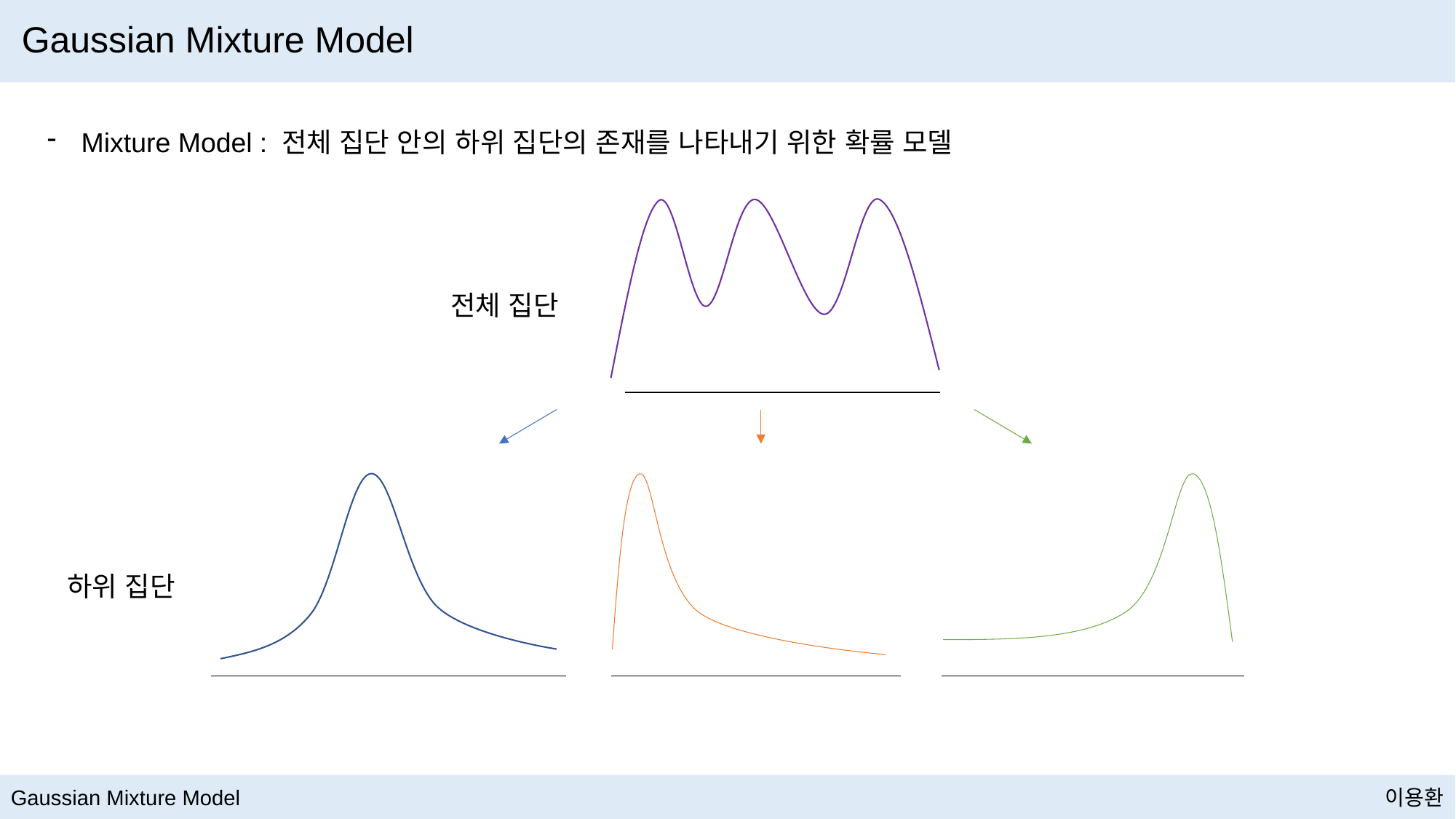

# Gaussian Mixture Model
Mixture Model : 전체 집단 안의 하위 집단의 존재를 나타내기 위한 확률 모델

전체 집단

하위 집단